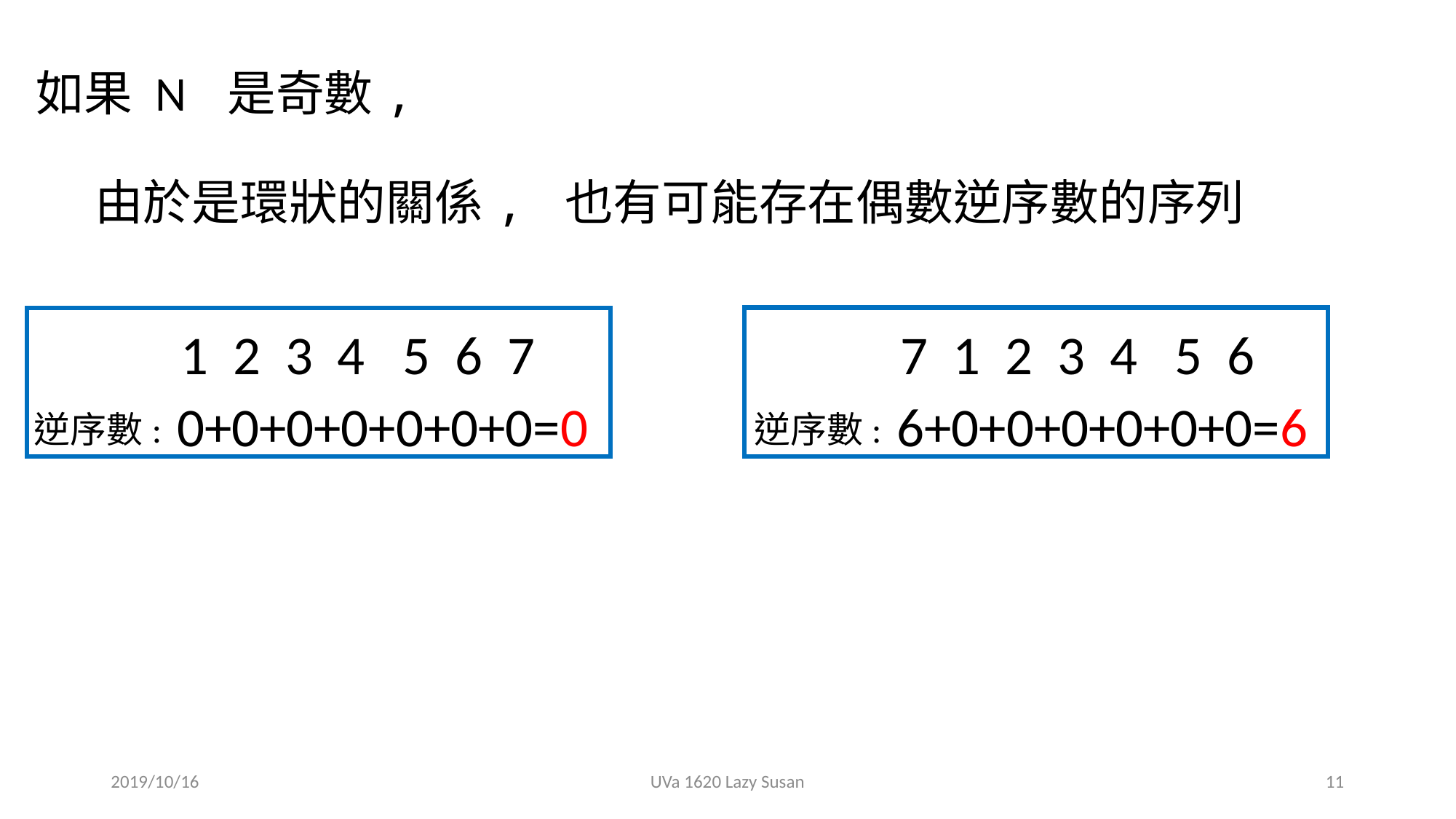

如果 N 是奇數,
由於是環狀的關係, 也有可能存在偶數逆序數的序列

7  1  2  3  4   5  6
6+0+0+0+0+0+0=6
逆序數:

1  2  3  4   5  6  7
0+0+0+0+0+0+0=0
逆序數:
2019/10/16
UVa 1620 Lazy Susan
11